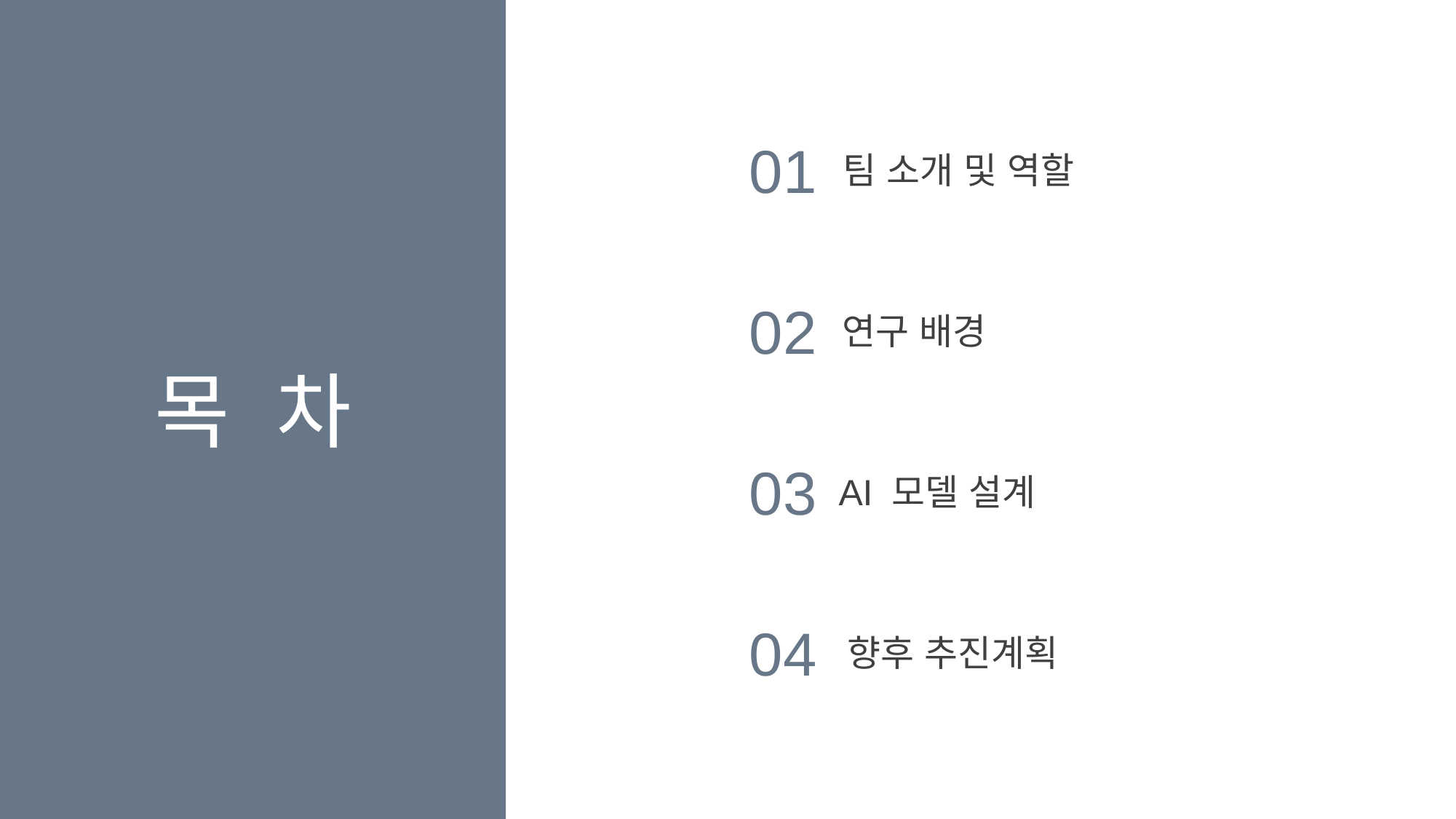

01
팀 소개 및 역할
02
연구 배경
목  차
03
AI 모델 설계
04
향후 추진계획